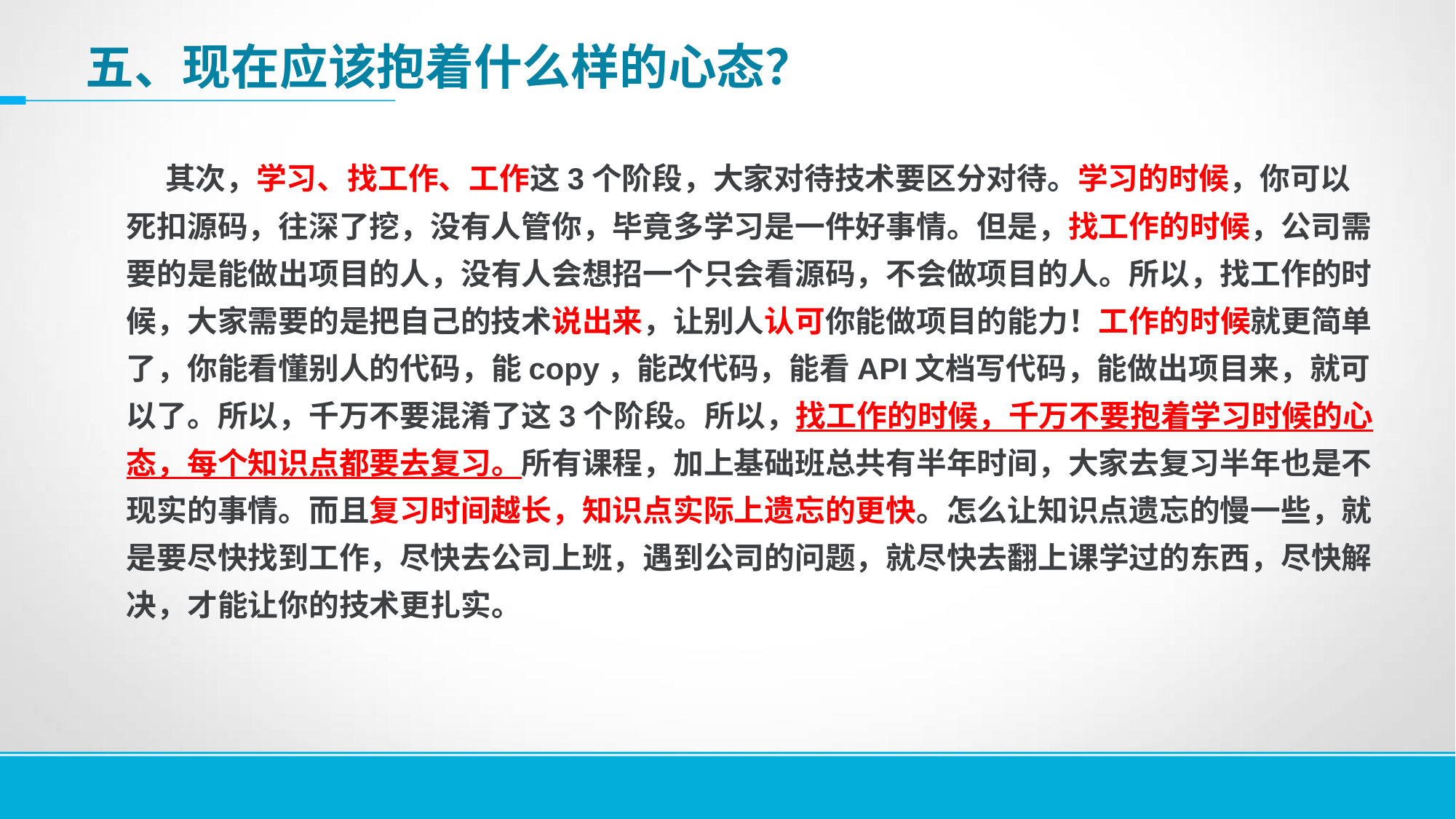

# 五、现在应该抱着什么样的心态？
    其次，学习、找工作、工作这3个阶段，大家对待技术要区分对待。学习的时候，你可以死扣源码，往深了挖，没有人管你，毕竟多学习是一件好事情。但是，找工作的时候，公司需要的是能做出项目的人，没有人会想招一个只会看源码，不会做项目的人。所以，找工作的时候，大家需要的是把自己的技术说出来，让别人认可你能做项目的能力！工作的时候就更简单了，你能看懂别人的代码，能copy，能改代码，能看API文档写代码，能做出项目来，就可以了。所以，千万不要混淆了这3个阶段。所以，找工作的时候，千万不要抱着学习时候的心态，每个知识点都要去复习。所有课程，加上基础班总共有半年时间，大家去复习半年也是不现实的事情。而且复习时间越长，知识点实际上遗忘的更快。怎么让知识点遗忘的慢一些，就是要尽快找到工作，尽快去公司上班，遇到公司的问题，就尽快去翻上课学过的东西，尽快解决，才能让你的技术更扎实。